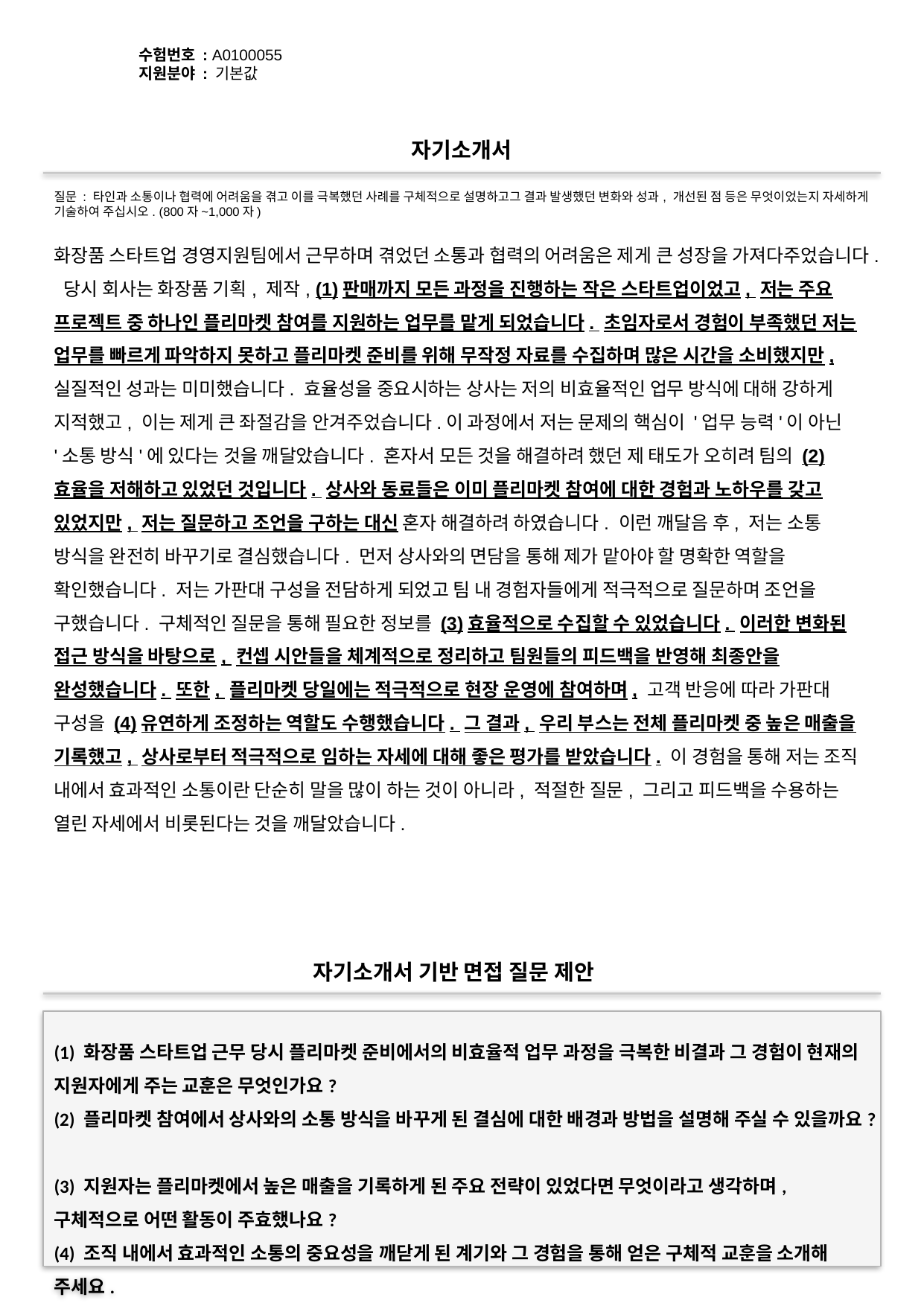

수험번호 : A0100055
지원분야 : 기본값
#

자기소개서

질문 : 타인과 소통이나 협력에 어려움을 겪고 이를 극복했던 사례를 구체적으로 설명하고그 결과 발생했던 변화와 성과, 개선된 점 등은 무엇이었는지 자세하게 기술하여 주십시오. (800자~1,000자)

화장품 스타트업 경영지원팀에서 근무하며 겪었던 소통과 협력의 어려움은 제게 큰 성장을 가져다주었습니다. 당시 회사는 화장품 기획, 제작, (1)판매까지 모든 과정을 진행하는 작은 스타트업이었고, 저는 주요 프로젝트 중 하나인 플리마켓 참여를 지원하는 업무를 맡게 되었습니다. 초임자로서 경험이 부족했던 저는 업무를 빠르게 파악하지 못하고 플리마켓 준비를 위해 무작정 자료를 수집하며 많은 시간을 소비했지만, 실질적인 성과는 미미했습니다. 효율성을 중요시하는 상사는 저의 비효율적인 업무 방식에 대해 강하게 지적했고, 이는 제게 큰 좌절감을 안겨주었습니다.이 과정에서 저는 문제의 핵심이 '업무 능력'이 아닌 '소통 방식'에 있다는 것을 깨달았습니다. 혼자서 모든 것을 해결하려 했던 제 태도가 오히려 팀의 (2)효율을 저해하고 있었던 것입니다. 상사와 동료들은 이미 플리마켓 참여에 대한 경험과 노하우를 갖고 있었지만, 저는 질문하고 조언을 구하는 대신 혼자 해결하려 하였습니다. 이런 깨달음 후, 저는 소통 방식을 완전히 바꾸기로 결심했습니다. 먼저 상사와의 면담을 통해 제가 맡아야 할 명확한 역할을 확인했습니다. 저는 가판대 구성을 전담하게 되었고 팀 내 경험자들에게 적극적으로 질문하며 조언을 구했습니다. 구체적인 질문을 통해 필요한 정보를 (3)효율적으로 수집할 수 있었습니다. 이러한 변화된 접근 방식을 바탕으로, 컨셉 시안들을 체계적으로 정리하고 팀원들의 피드백을 반영해 최종안을 완성했습니다. 또한, 플리마켓 당일에는 적극적으로 현장 운영에 참여하며, 고객 반응에 따라 가판대 구성을 (4)유연하게 조정하는 역할도 수행했습니다. 그 결과, 우리 부스는 전체 플리마켓 중 높은 매출을 기록했고, 상사로부터 적극적으로 임하는 자세에 대해 좋은 평가를 받았습니다. 이 경험을 통해 저는 조직 내에서 효과적인 소통이란 단순히 말을 많이 하는 것이 아니라, 적절한 질문, 그리고 피드백을 수용하는 열린 자세에서 비롯된다는 것을 깨달았습니다.

자기소개서 기반 면접 질문 제안

(1) 화장품 스타트업 근무 당시 플리마켓 준비에서의 비효율적 업무 과정을 극복한 비결과 그 경험이 현재의 지원자에게 주는 교훈은 무엇인가요?
(2) 플리마켓 참여에서 상사와의 소통 방식을 바꾸게 된 결심에 대한 배경과 방법을 설명해 주실 수 있을까요?
(3) 지원자는 플리마켓에서 높은 매출을 기록하게 된 주요 전략이 있었다면 무엇이라고 생각하며, 구체적으로 어떤 활동이 주효했나요?
(4) 조직 내에서 효과적인 소통의 중요성을 깨닫게 된 계기와 그 경험을 통해 얻은 구체적 교훈을 소개해 주세요.